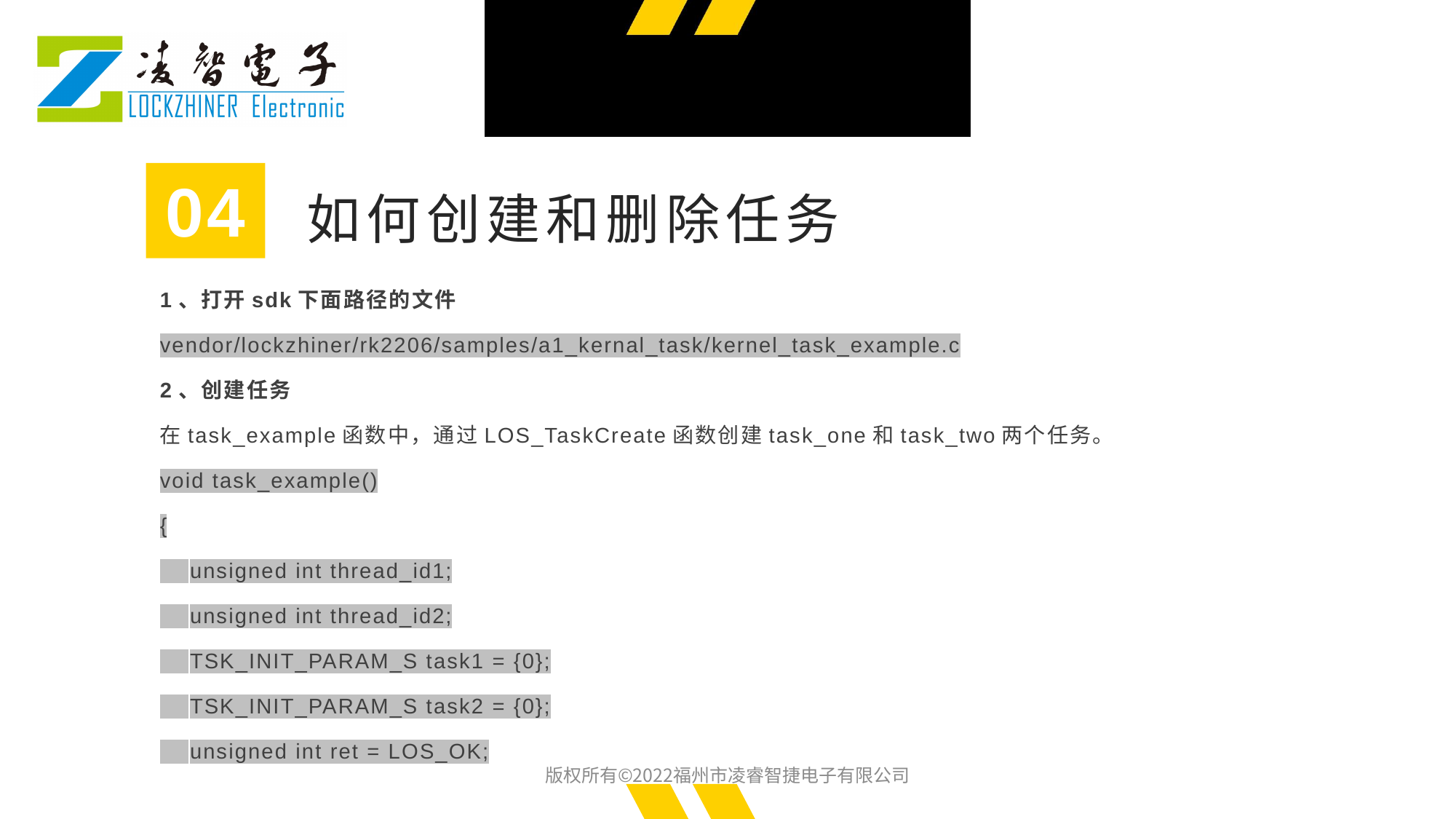

04
如何创建和删除任务
1、打开sdk下面路径的文件
vendor/lockzhiner/rk2206/samples/a1_kernal_task/kernel_task_example.c
2、创建任务
在task_example函数中，通过LOS_TaskCreate函数创建task_one和task_two两个任务。
void task_example()
{
    unsigned int thread_id1;
    unsigned int thread_id2;
    TSK_INIT_PARAM_S task1 = {0};
    TSK_INIT_PARAM_S task2 = {0};
    unsigned int ret = LOS_OK;
版权所有©2022福州市凌睿智捷电子有限公司
11